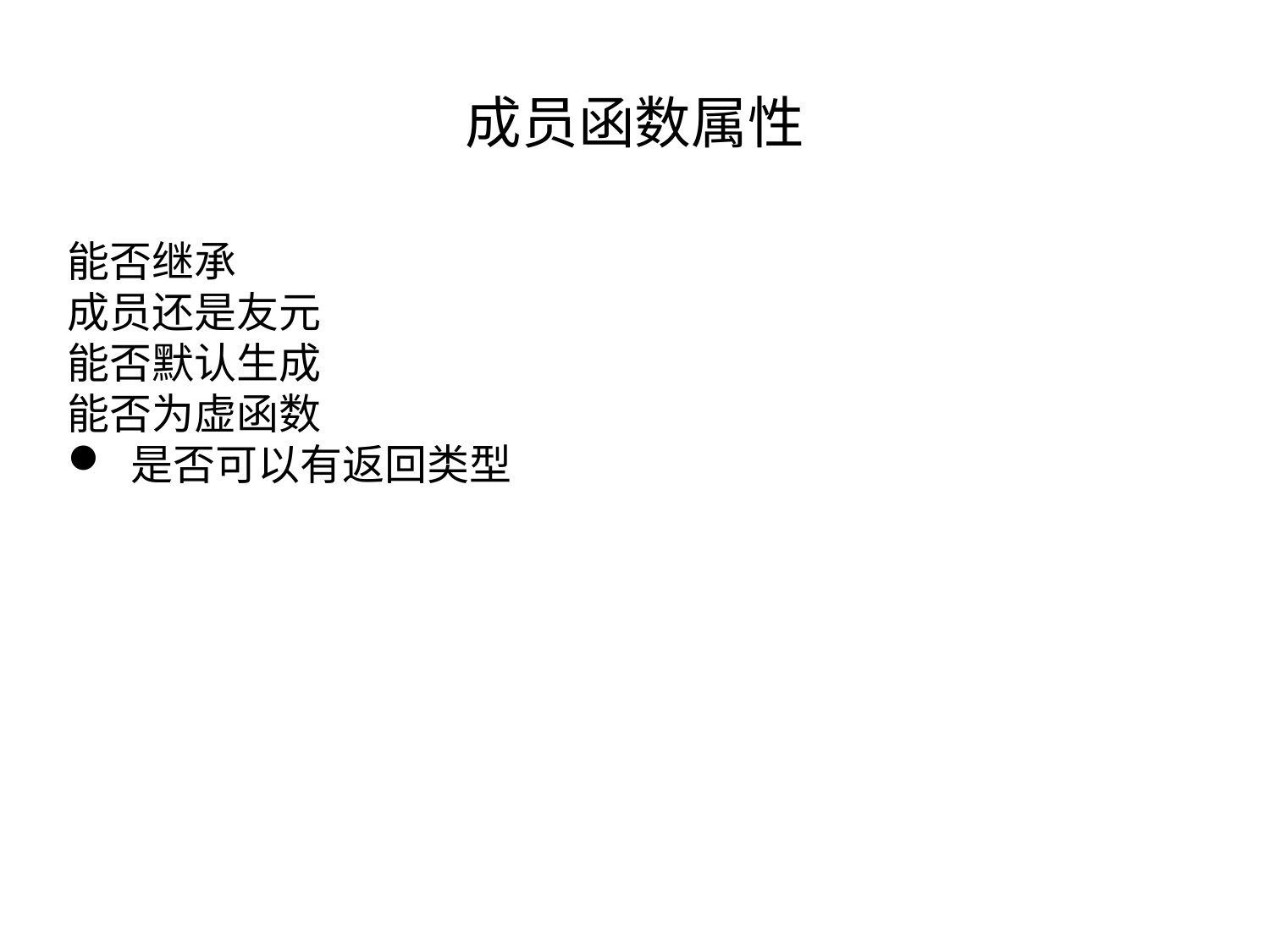

成员函数属性
能否继承
成员还是友元
能否默认生成
能否为虚函数
是否可以有返回类型